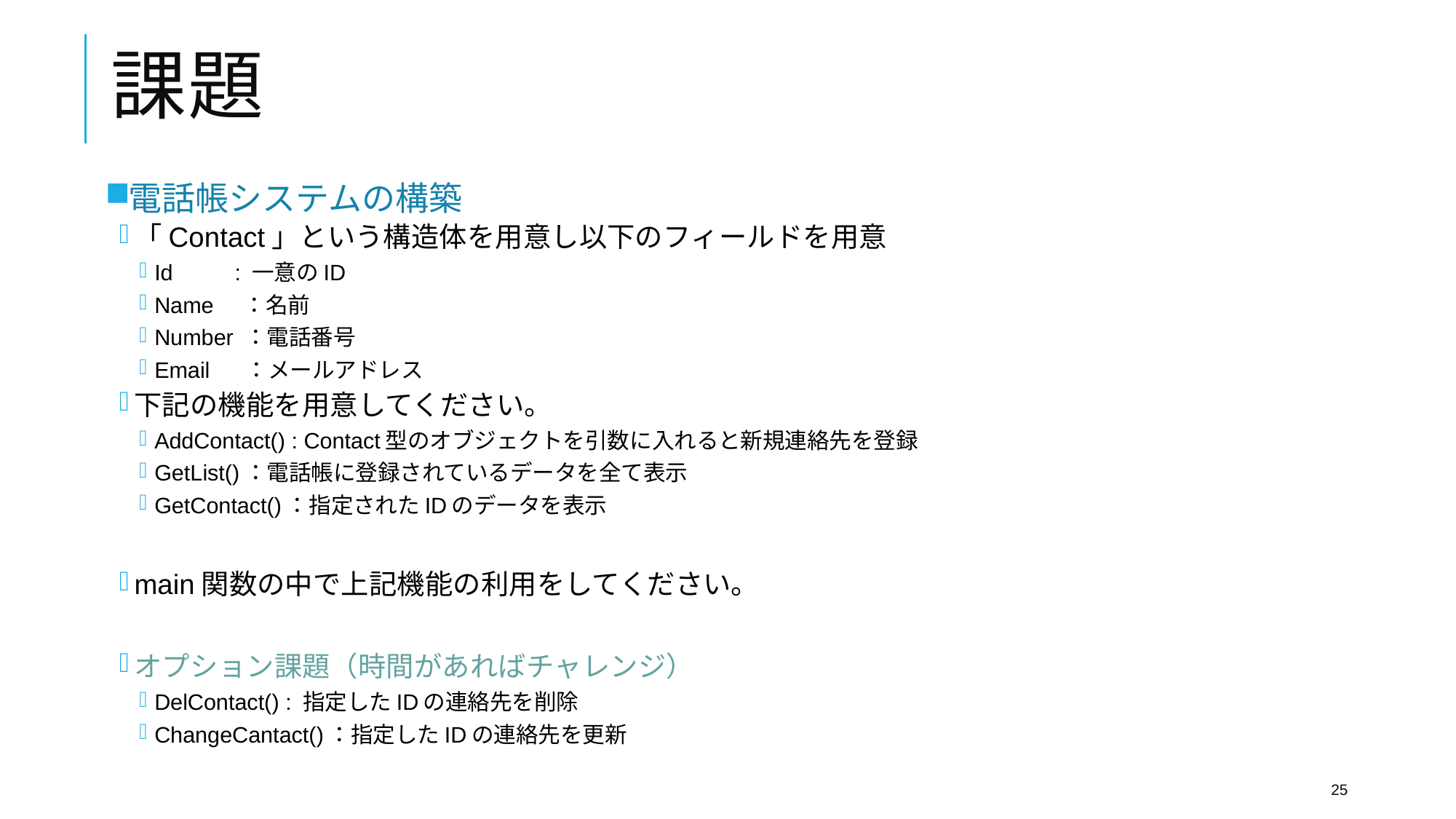

# 課題
電話帳システムの構築
「Contact」という構造体を用意し以下のフィールドを用意
Id          : 一意のID
Name    ：名前
Number ：電話番号
Email     ：メールアドレス
下記の機能を用意してください。
AddContact() : Contact型のオブジェクトを引数に入れると新規連絡先を登録
GetList()：電話帳に登録されているデータを全て表示
GetContact()：指定されたIDのデータを表示

main関数の中で上記機能の利用をしてください。

オプション課題（時間があればチャレンジ）
DelContact() : 指定したIDの連絡先を削除
ChangeCantact()：指定したIDの連絡先を更新
25